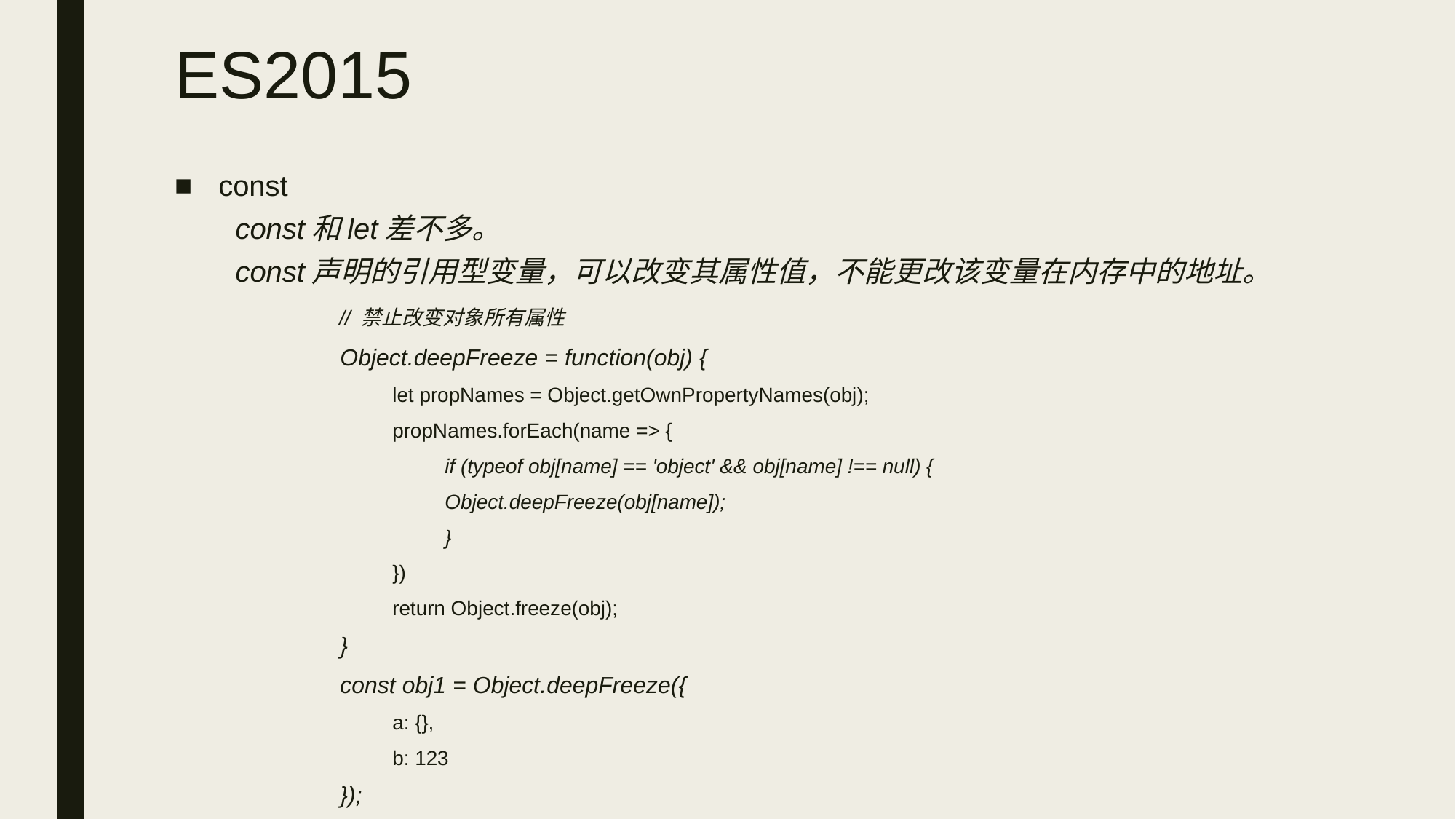

# ES2015
const
const和let差不多。
const声明的引用型变量，可以改变其属性值，不能更改该变量在内存中的地址。
             // 禁止改变对象所有属性
Object.deepFreeze = function(obj) {
let propNames = Object.getOwnPropertyNames(obj);
propNames.forEach(name => {
if (typeof obj[name] == 'object' && obj[name] !== null) {
	Object.deepFreeze(obj[name]);
}
})
return Object.freeze(obj);
}
const obj1 = Object.deepFreeze({
a: {},
b: 123
});